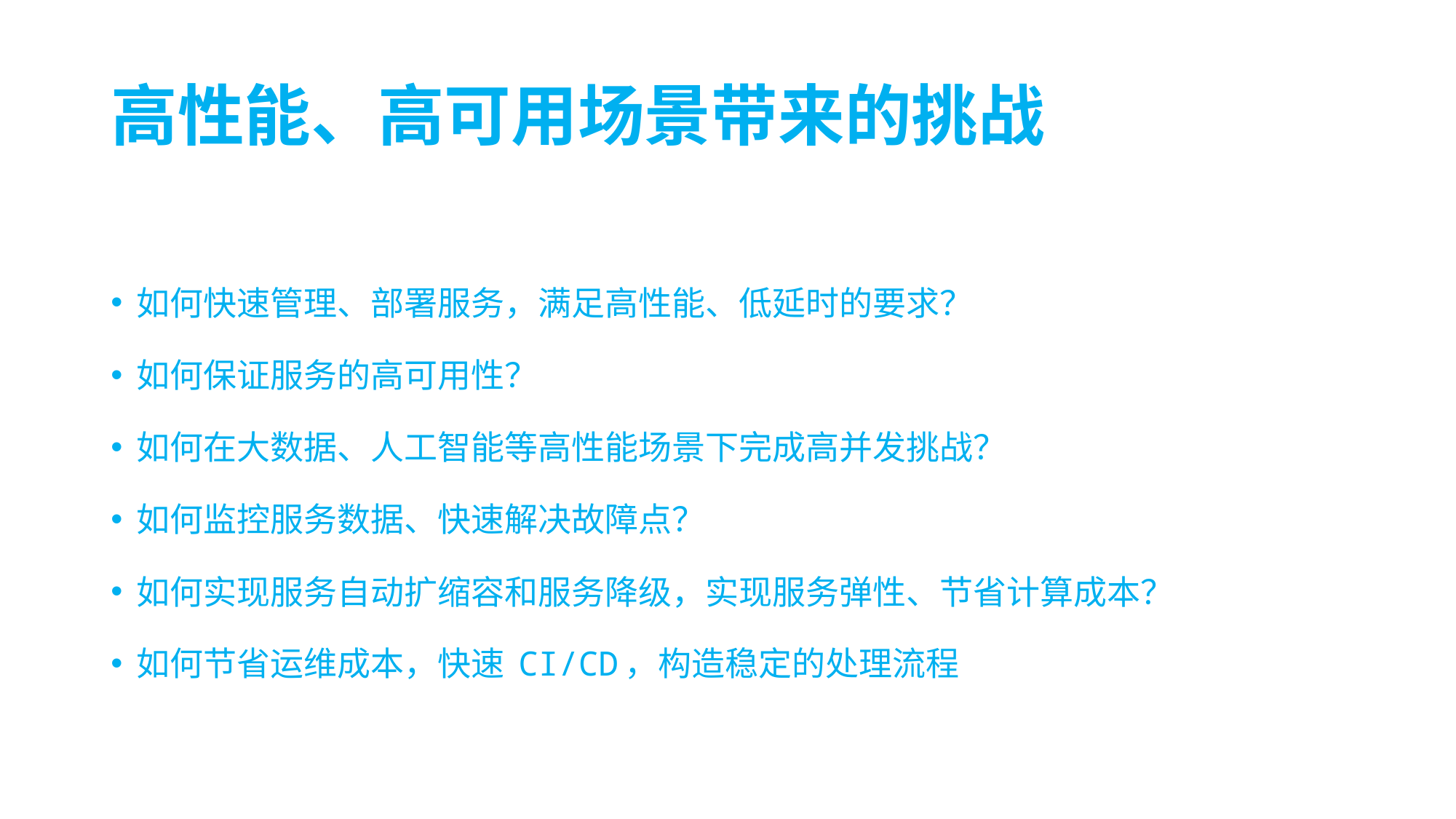

# 高性能、高可用场景带来的挑战
如何快速管理、部署服务，满足高性能、低延时的要求？
如何保证服务的高可用性？
如何在大数据、人工智能等高性能场景下完成高并发挑战？
如何监控服务数据、快速解决故障点？
如何实现服务自动扩缩容和服务降级，实现服务弹性、节省计算成本？
如何节省运维成本，快速 CI/CD，构造稳定的处理流程